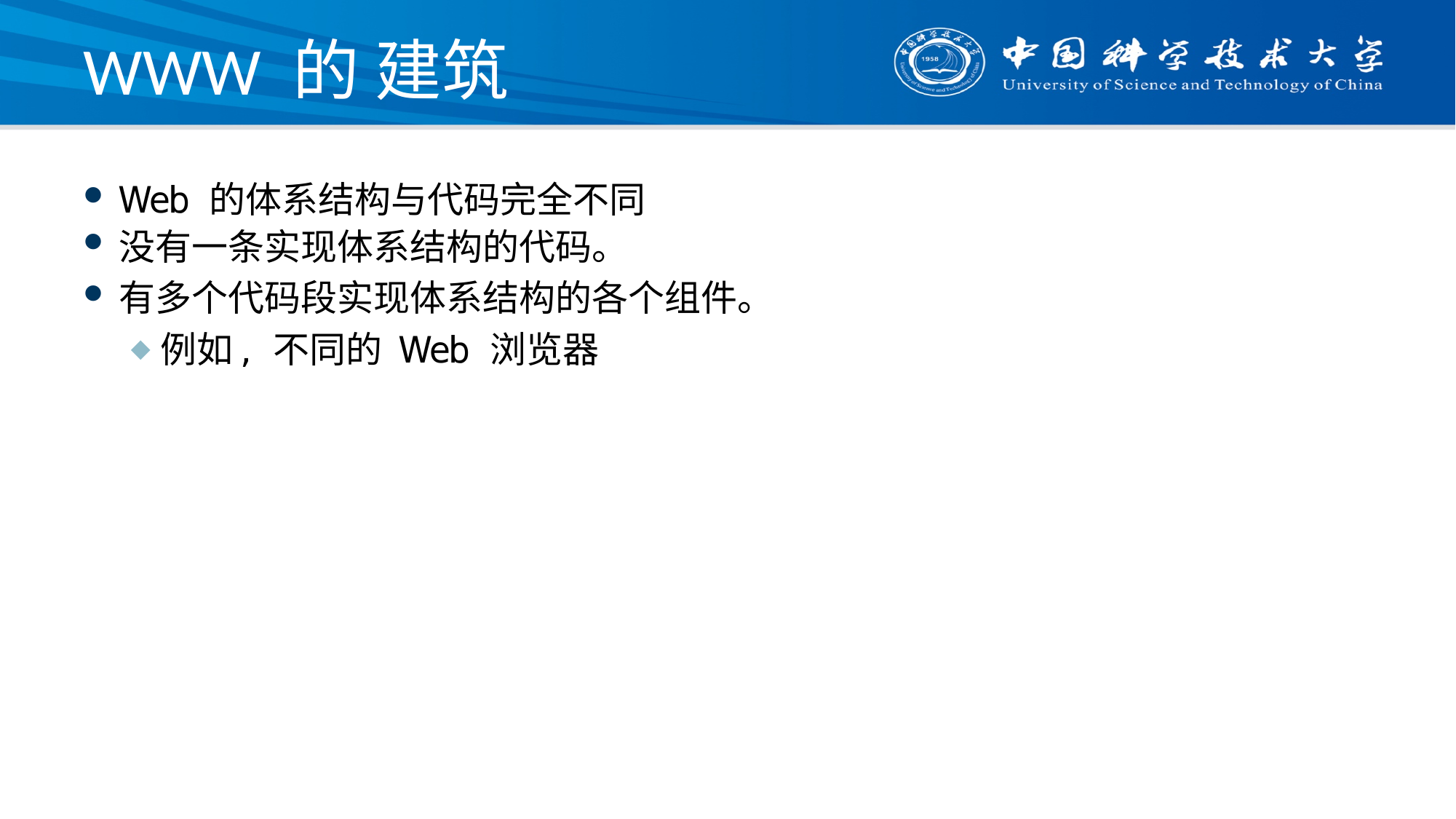

# WWW 的 建筑
Web 的体系结构与代码完全不同
没有一条实现体系结构的代码。
有多个代码段实现体系结构的各个组件。
例如, 不同的 Web 浏览器